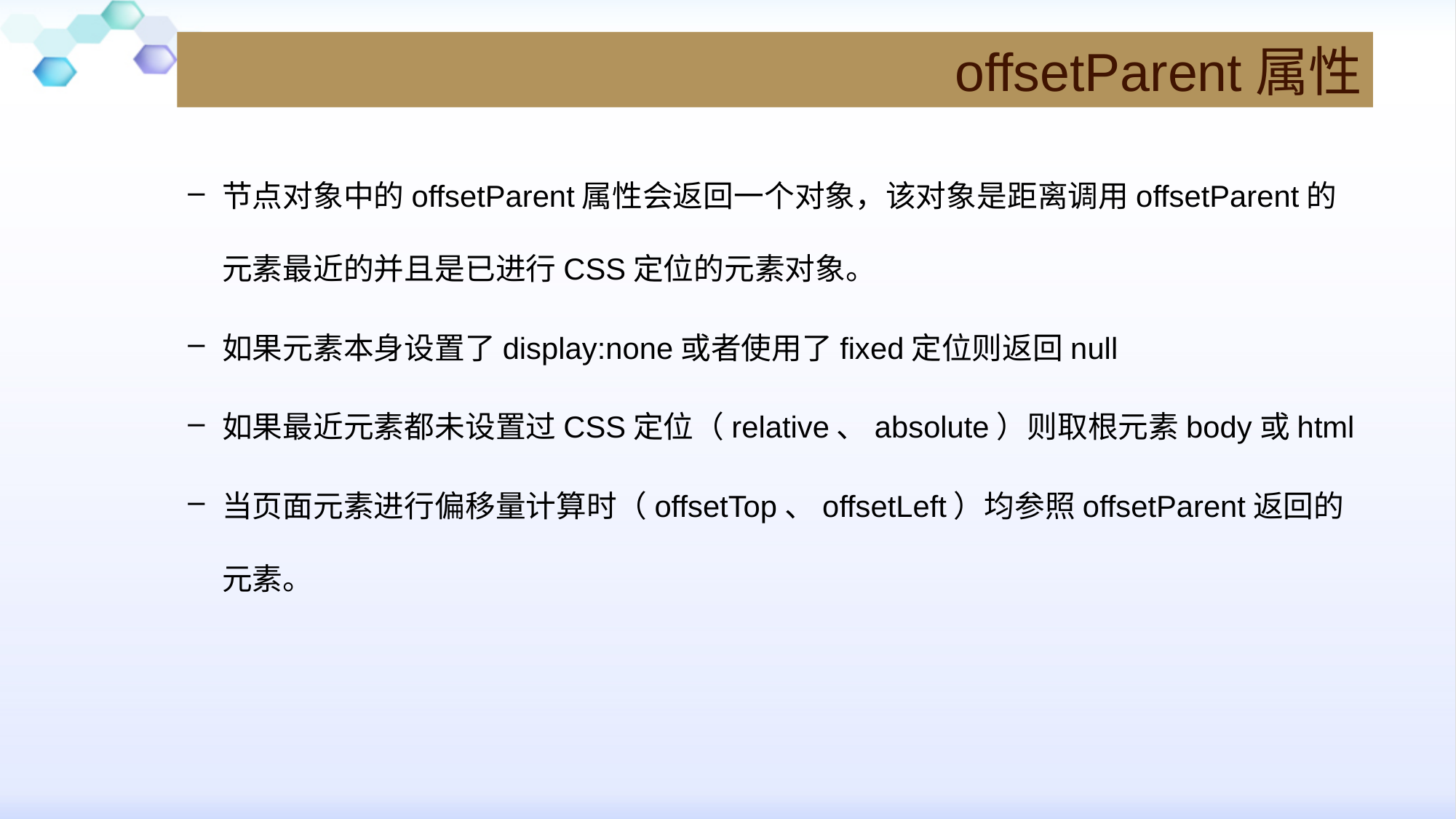

# offsetParent属性
节点对象中的offsetParent属性会返回一个对象，该对象是距离调用offsetParent的元素最近的并且是已进行CSS定位的元素对象。
如果元素本身设置了display:none或者使用了fixed定位则返回null
如果最近元素都未设置过CSS定位（relative、absolute）则取根元素body或html
当页面元素进行偏移量计算时（offsetTop、offsetLeft）均参照offsetParent返回的元素。